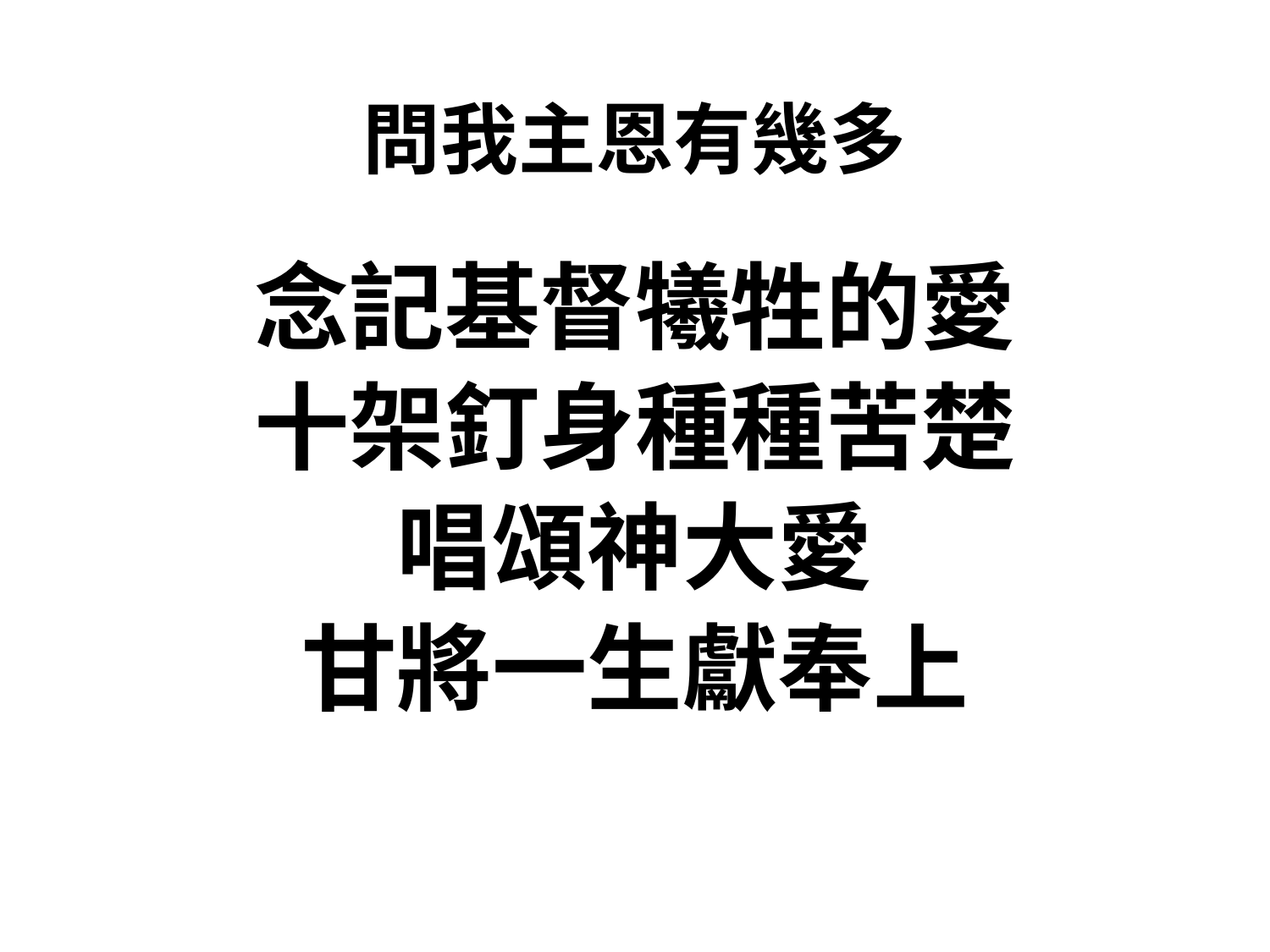

# 問我主恩有幾多
念記基督犧牲的愛
十架釘身種種苦楚
唱頌神大愛
甘將一生獻奉上